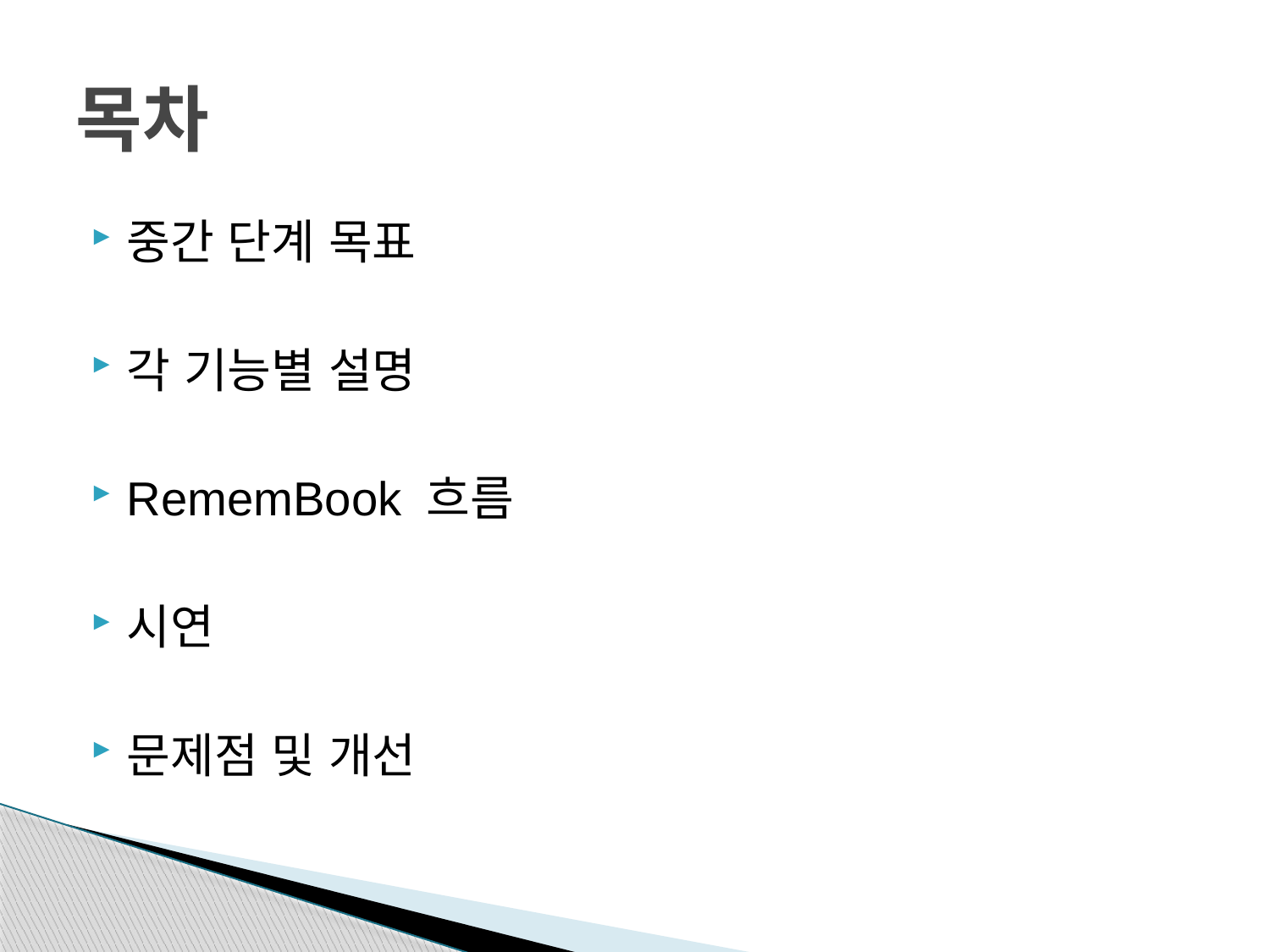

# 목차
중간 단계 목표

각 기능별 설명

RememBook 흐름

시연

문제점 및 개선